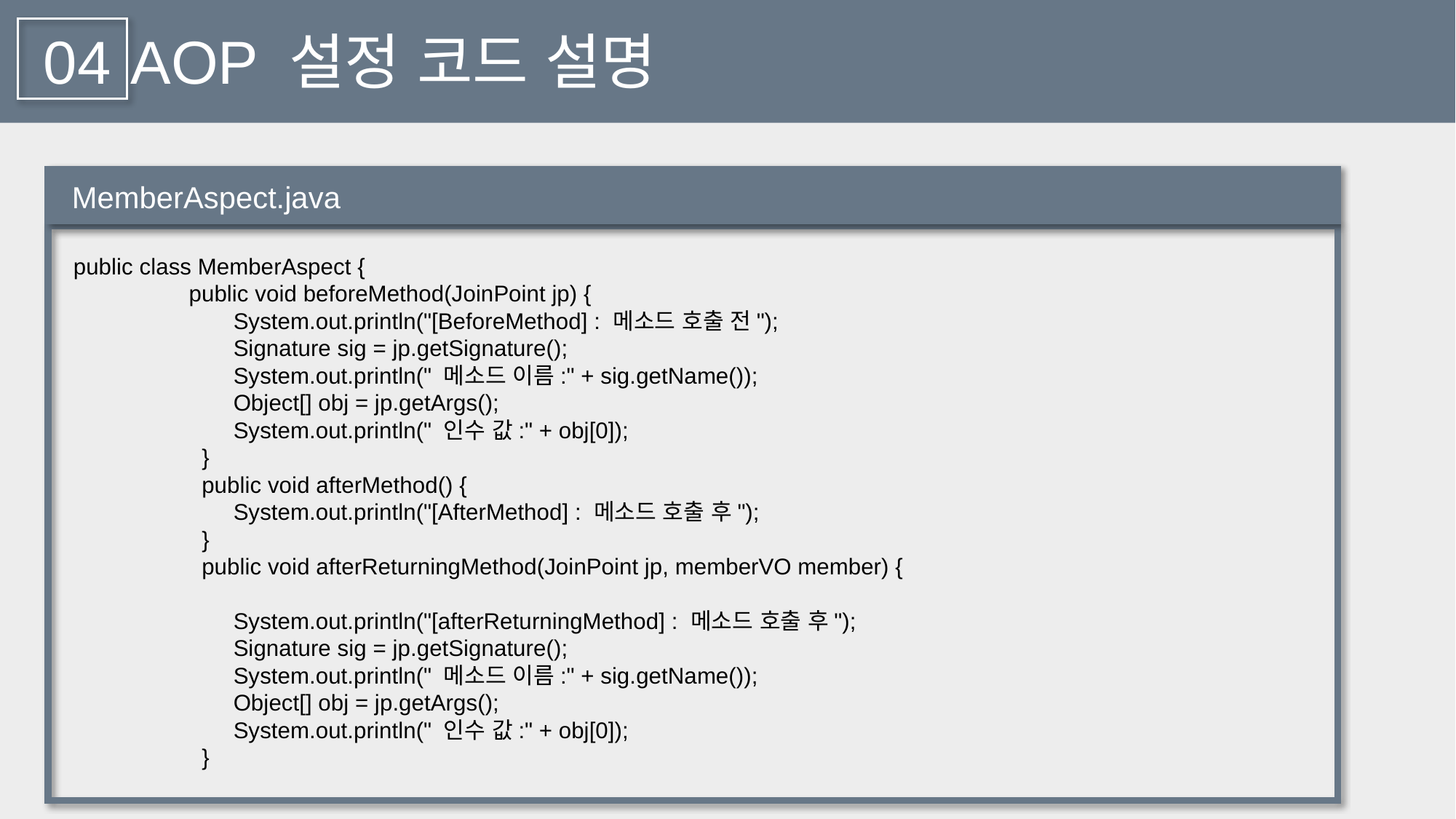

04
AOP 설정 코드 설명

public class MemberAspect {
	 public void beforeMethod(JoinPoint jp) {
	        System.out.println("[BeforeMethod] : 메소드 호출 전");
	        Signature sig = jp.getSignature();
	        System.out.println(" 메소드 이름:" + sig.getName());
	        Object[] obj = jp.getArgs();
	        System.out.println(" 인수 값:" + obj[0]);
	   }
	   public void afterMethod() {
	        System.out.println("[AfterMethod] : 메소드 호출 후");
	   }
	   public void afterReturningMethod(JoinPoint jp, memberVO member) {

	        System.out.println("[afterReturningMethod] : 메소드 호출 후");
	        Signature sig = jp.getSignature();
	        System.out.println(" 메소드 이름:" + sig.getName());
	        Object[] obj = jp.getArgs();
	        System.out.println(" 인수 값:" + obj[0]);
	   }
MemberAspect.java